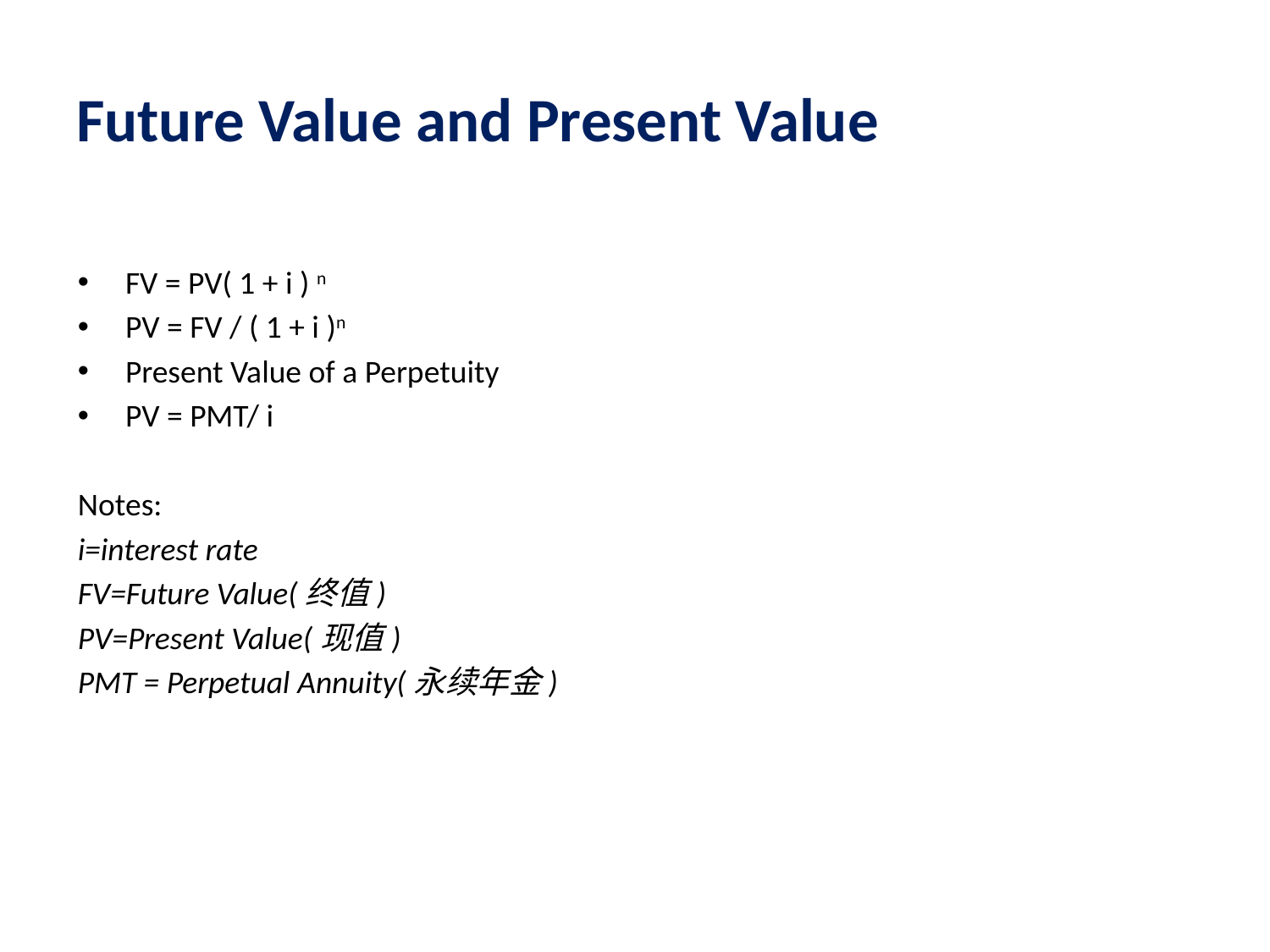

Future Value and Present Value
FV = PV( 1 + i ) n
PV = FV / ( 1 + i )n
Present Value of a Perpetuity
PV = PMT/ i

Notes:
i=interest rate
FV=Future Value(终值)
PV=Present Value(现值)
PMT = Perpetual Annuity(永续年金)